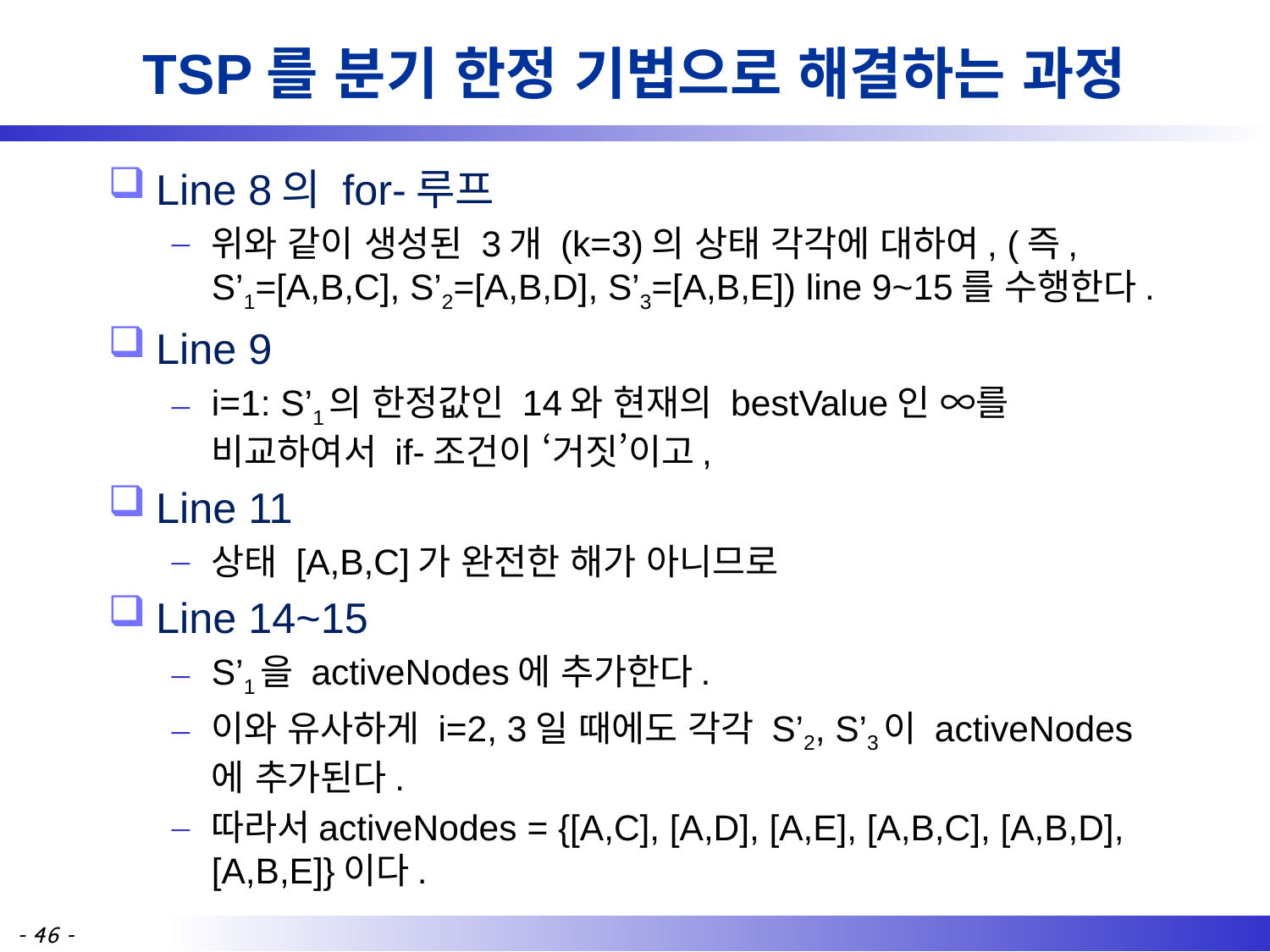

# TSP를 분기 한정 기법으로 해결하는 과정
Line 8의 for-루프
위와 같이 생성된 3개 (k=3)의 상태 각각에 대하여, (즉, S’1=[A,B,C], S’2=[A,B,D], S’3=[A,B,E]) line 9~15를 수행한다.
Line 9
i=1: S’1의 한정값인 14와 현재의 bestValue인 ∞를 비교하여서 if-조건이 ‘거짓’이고,
Line 11
상태 [A,B,C]가 완전한 해가 아니므로
Line 14~15
S’1을 activeNodes에 추가한다.
이와 유사하게 i=2, 3일 때에도 각각 S’2, S’3이 activeNodes에 추가된다.
따라서activeNodes = {[A,C], [A,D], [A,E], [A,B,C], [A,B,D], [A,B,E]}이다.
- 46 -